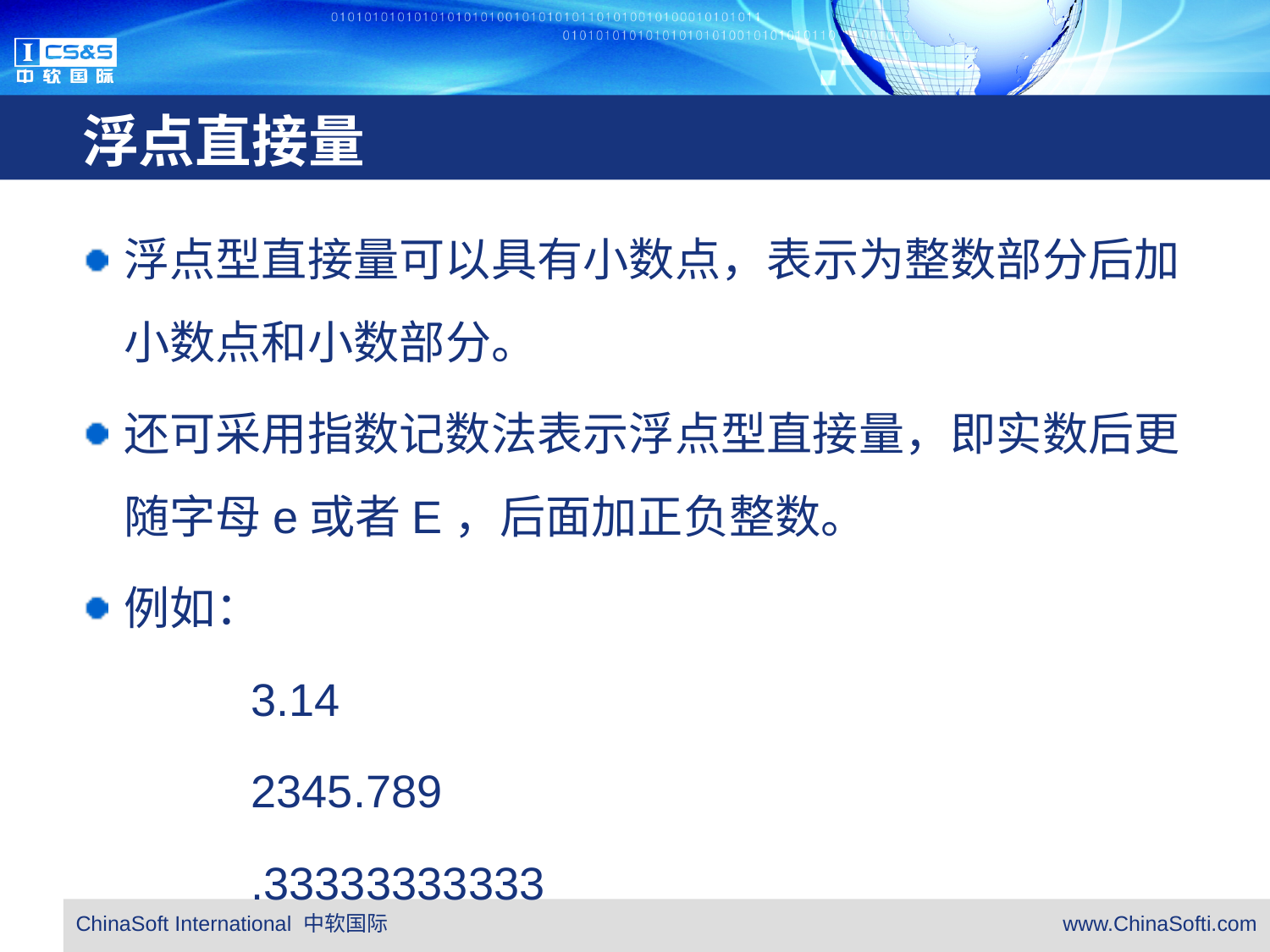

# 浮点直接量
浮点型直接量可以具有小数点，表示为整数部分后加小数点和小数部分。
还可采用指数记数法表示浮点型直接量，即实数后更随字母e或者E，后面加正负整数。
例如：
		3.14
		2345.789
		.33333333333
		6.02e23